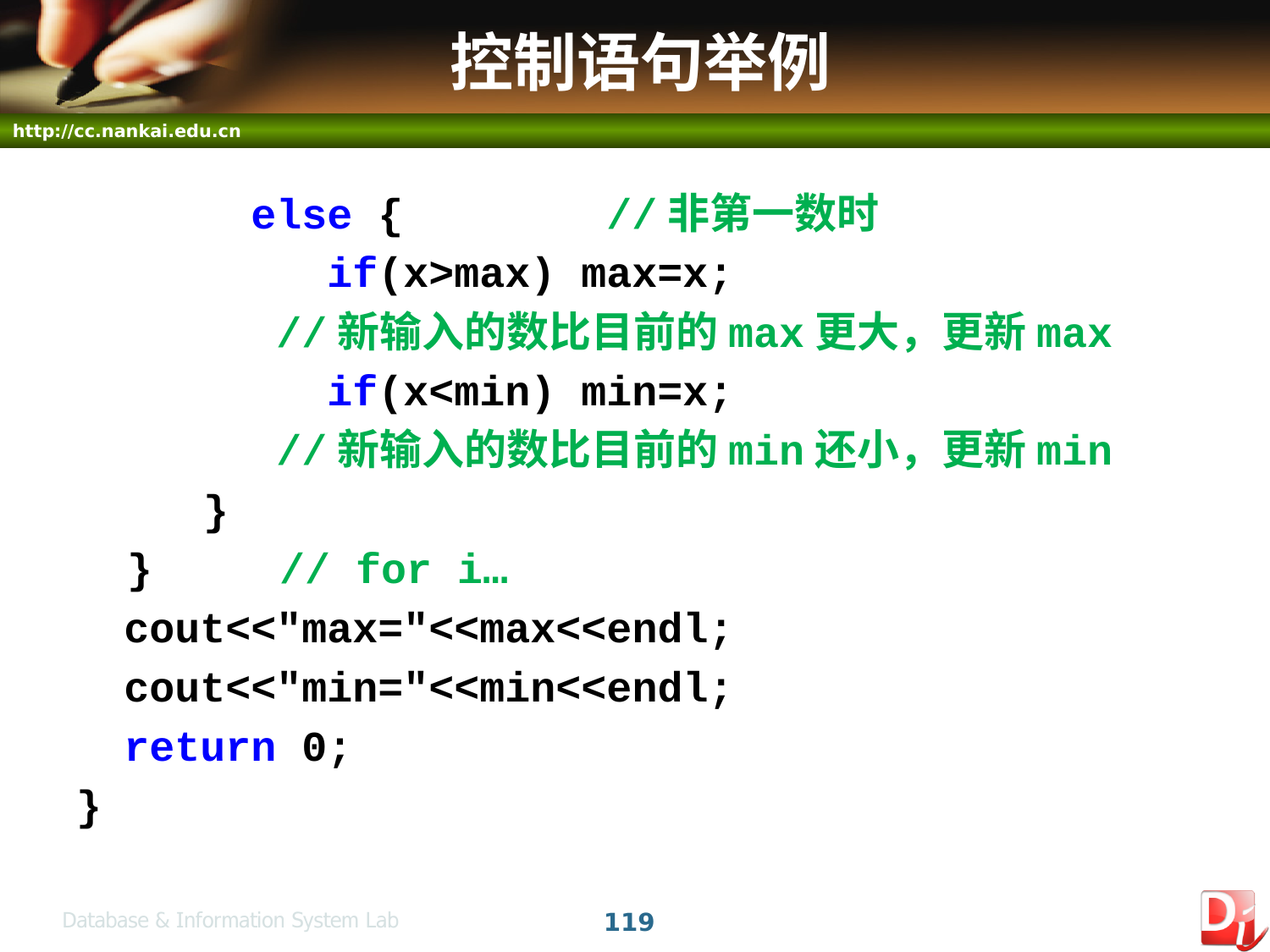

# 控制语句举例
		else { 	    //非第一数时
	  	   if(x>max) max=x;
	      //新输入的数比目前的max更大，更新max
	  	   if(x<min) min=x;
	      //新输入的数比目前的min还小，更新min
     }
  }     // for i…
	cout<<"max="<<max<<endl;
	cout<<"min="<<min<<endl;
	return 0;
}

119
Database & Information System Lab